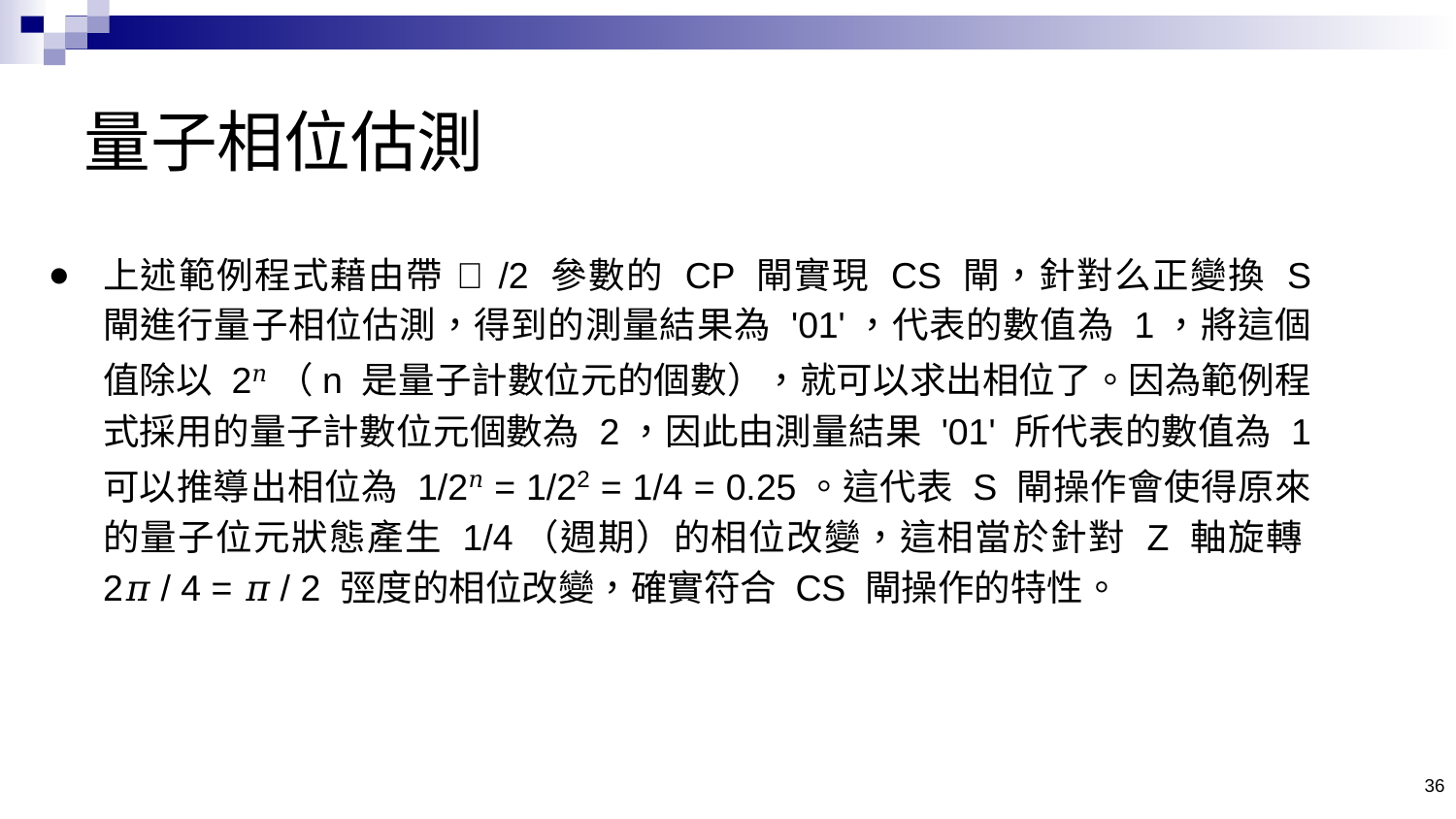

# 量子相位估測
上述範例程式藉由帶 𝜋/2 參數的 CP 閘實現 CS 閘，針對么正變換 S 閘進行量子相位估測，得到的測量結果為 '01'，代表的數值為 1，將這個值除以 2𝑛（n 是量子計數位元的個數），就可以求出相位了。因為範例程式採用的量子計數位元個數為 2，因此由測量結果 '01' 所代表的數值為 1 可以推導出相位為 1/2𝑛 = 1/22 = 1/4 = 0.25。這代表 S 閘操作會使得原來的量子位元狀態產生 1/4（週期）的相位改變，這相當於針對 Z 軸旋轉2𝜋 / 4 = 𝜋 / 2 弳度的相位改變，確實符合 CS 閘操作的特性。
36